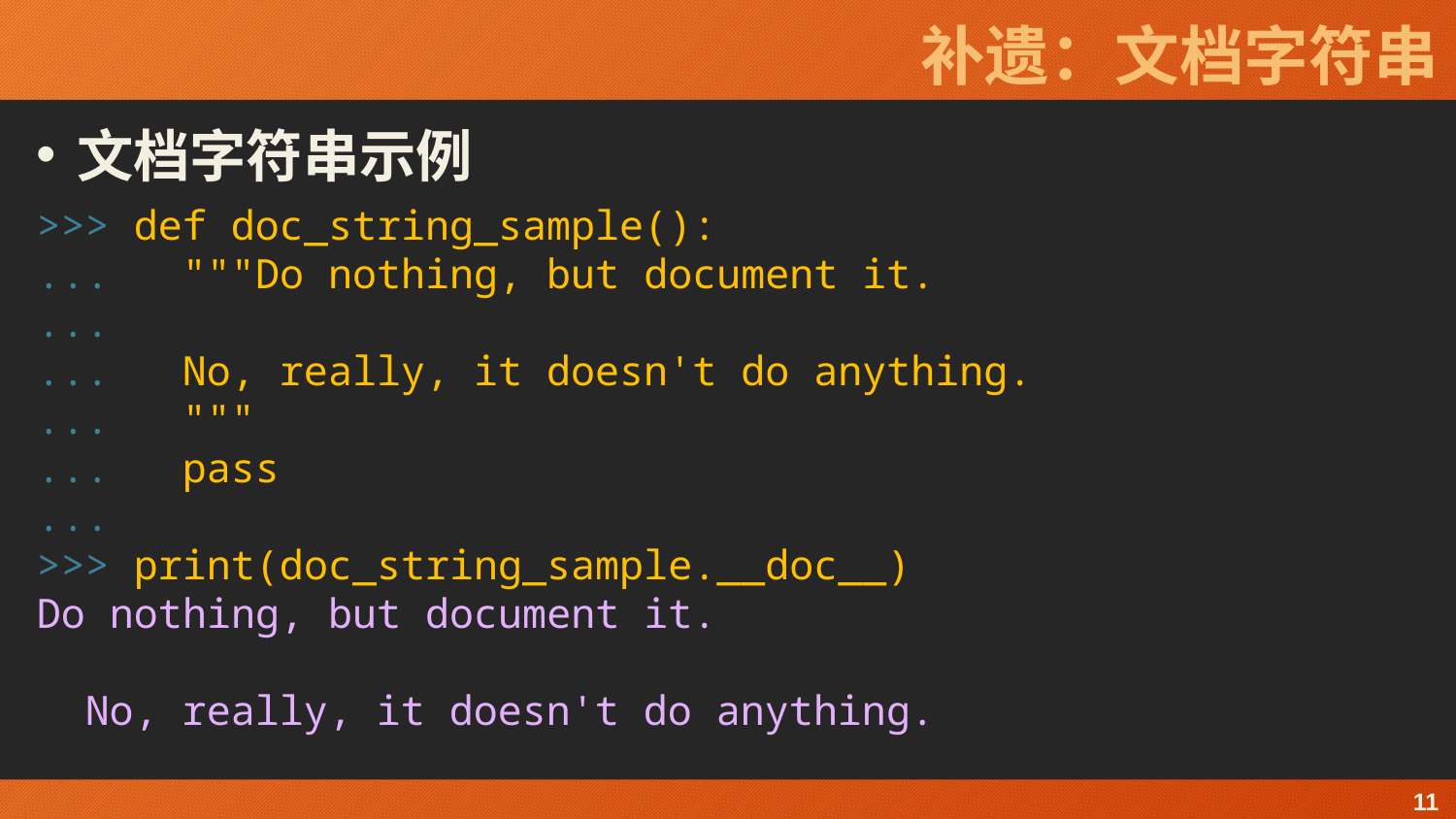

# 补遗：文档字符串
文档字符串示例
>>> def doc_string_sample():
...   """Do nothing, but document it.
...
...   No, really, it doesn't do anything.
...   """
...   pass
...
>>> print(doc_string_sample.__doc__)
Do nothing, but document it.

  No, really, it doesn't do anything.
11